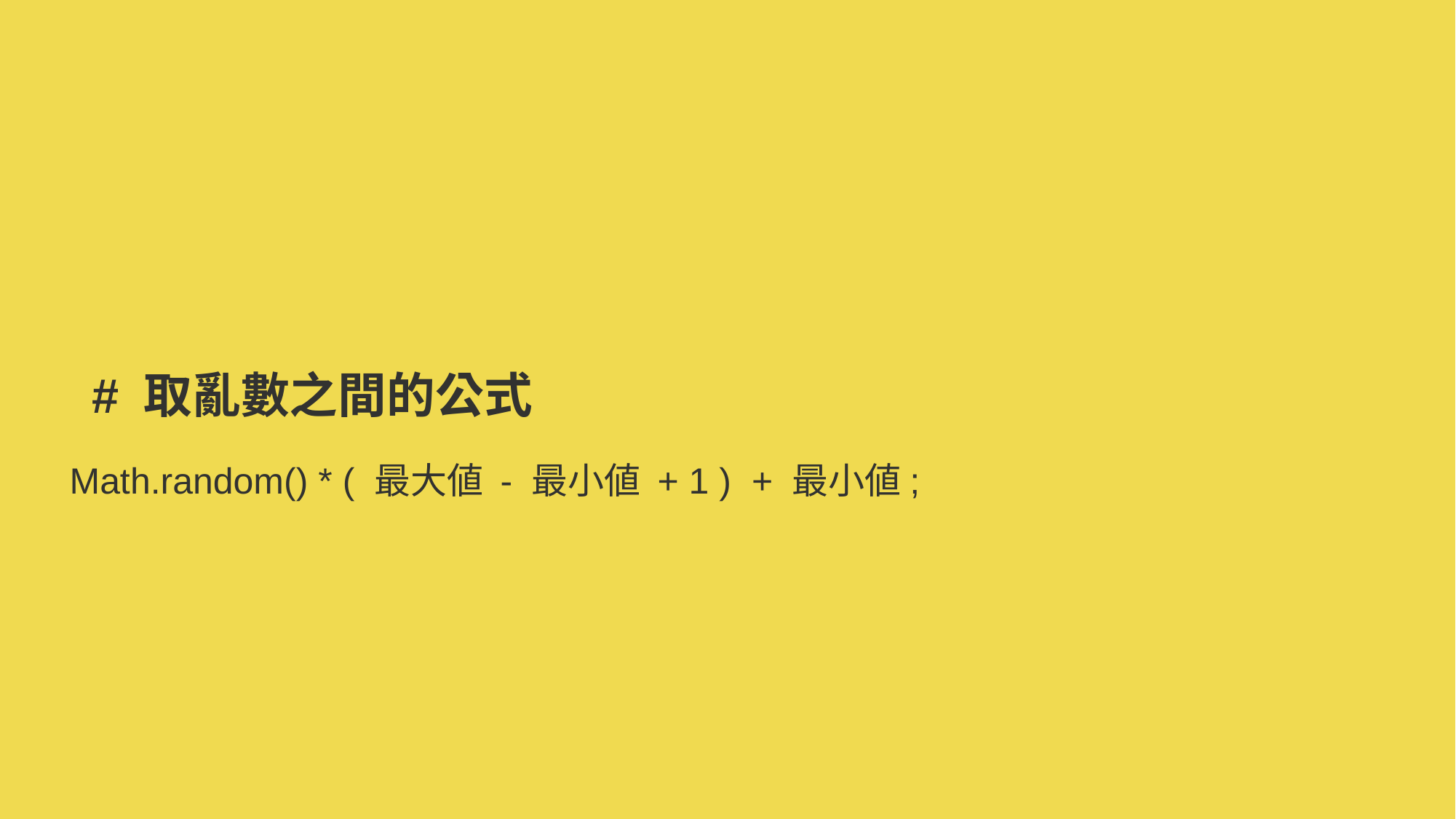

# # 取亂數之間的公式
Math.random() * ( 最大値 - 最小値 + 1 )  + 最小値;